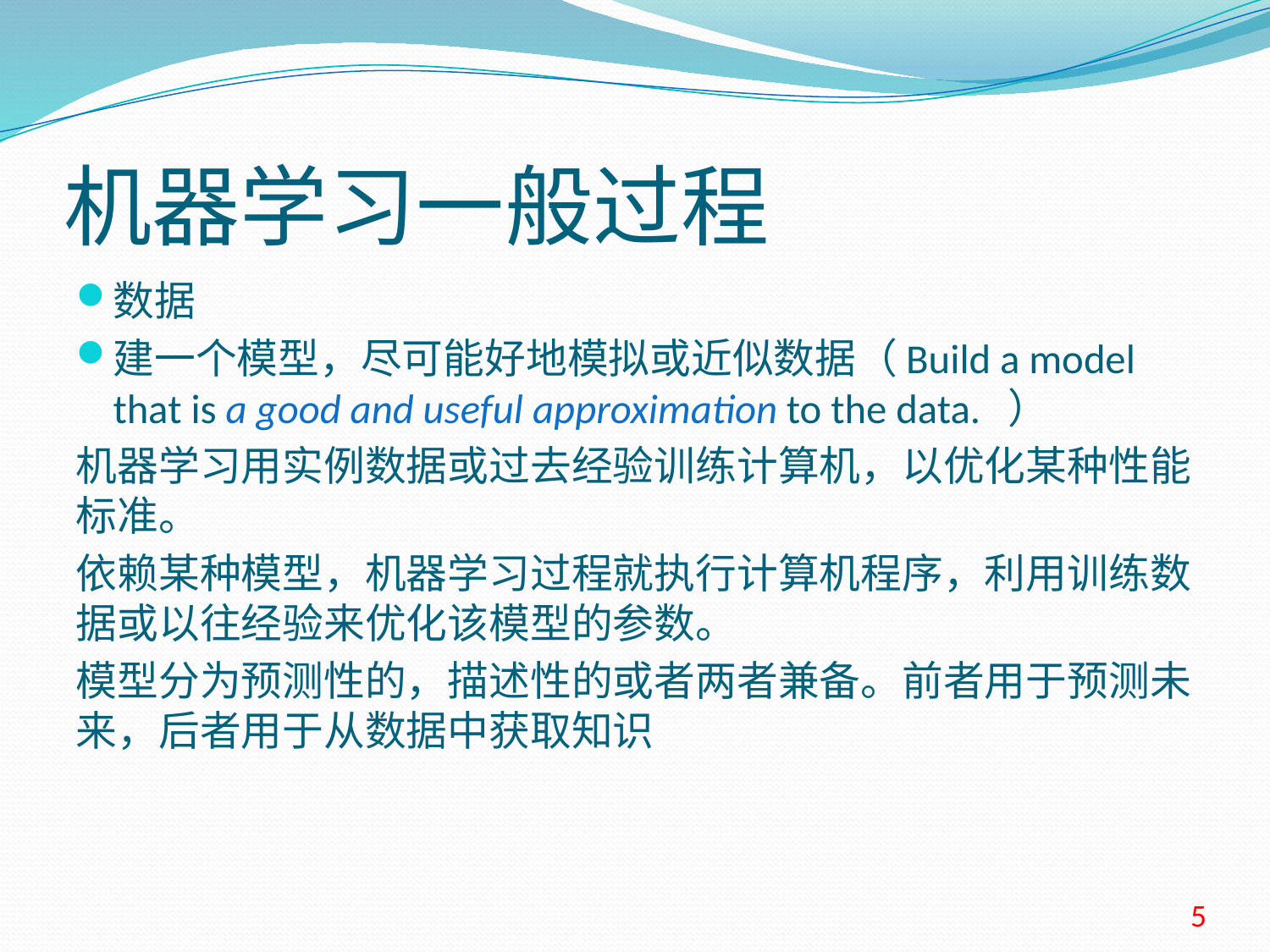

# 机器学习一般过程
数据
建一个模型，尽可能好地模拟或近似数据（Build a model that is a good and useful approximation to the data.  ）
机器学习用实例数据或过去经验训练计算机，以优化某种性能标准。
依赖某种模型，机器学习过程就执行计算机程序，利用训练数据或以往经验来优化该模型的参数。
模型分为预测性的，描述性的或者两者兼备。前者用于预测未来，后者用于从数据中获取知识

5